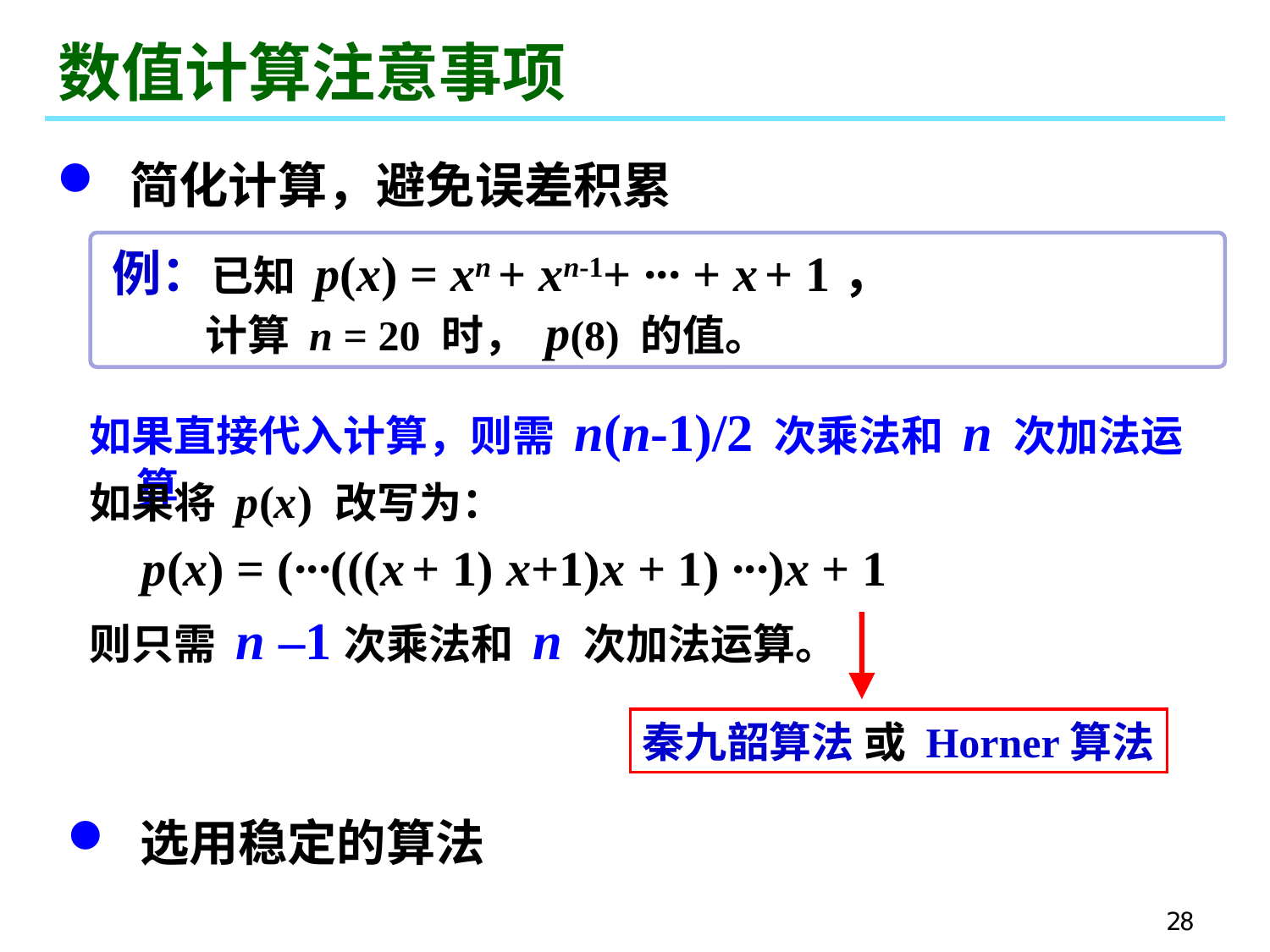

# 数值计算注意事项
 简化计算，避免误差积累

例：已知 p(x) = xn + xn-1+ ··· + x + 1，
    计算 n = 20 时， p(8) 的值。
如果直接代入计算，则需 n(n-1)/2 次乘法和 n 次加法运算
如果将 p(x) 改写为：
     p(x) = (···(((x + 1) x+1)x + 1) ···)x + 1
则只需 n –1次乘法和 n 次加法运算。

秦九韶算法 或 Horner算法
 选用稳定的算法
28